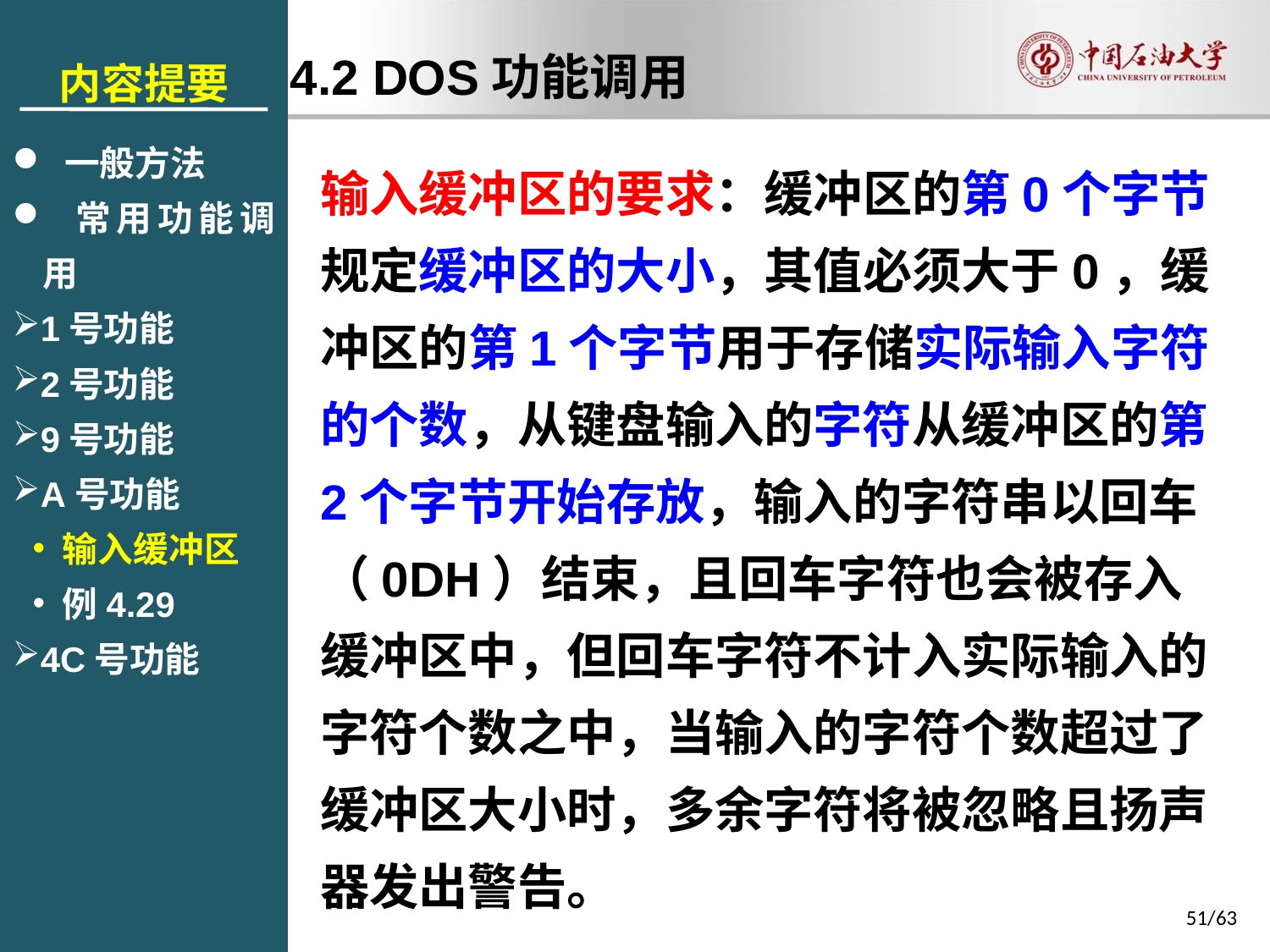

内容提要
 一般方法
 常用功能调用
1号功能
2号功能
9号功能
A号功能
输入缓冲区
例4.29
4C号功能

4.2 DOS功能调用
输入缓冲区的要求：缓冲区的第0个字节规定缓冲区的大小，其值必须大于0，缓冲区的第1个字节用于存储实际输入字符的个数，从键盘输入的字符从缓冲区的第2个字节开始存放，输入的字符串以回车（0DH）结束，且回车字符也会被存入缓冲区中，但回车字符不计入实际输入的字符个数之中，当输入的字符个数超过了缓冲区大小时，多余字符将被忽略且扬声器发出警告。
51/63